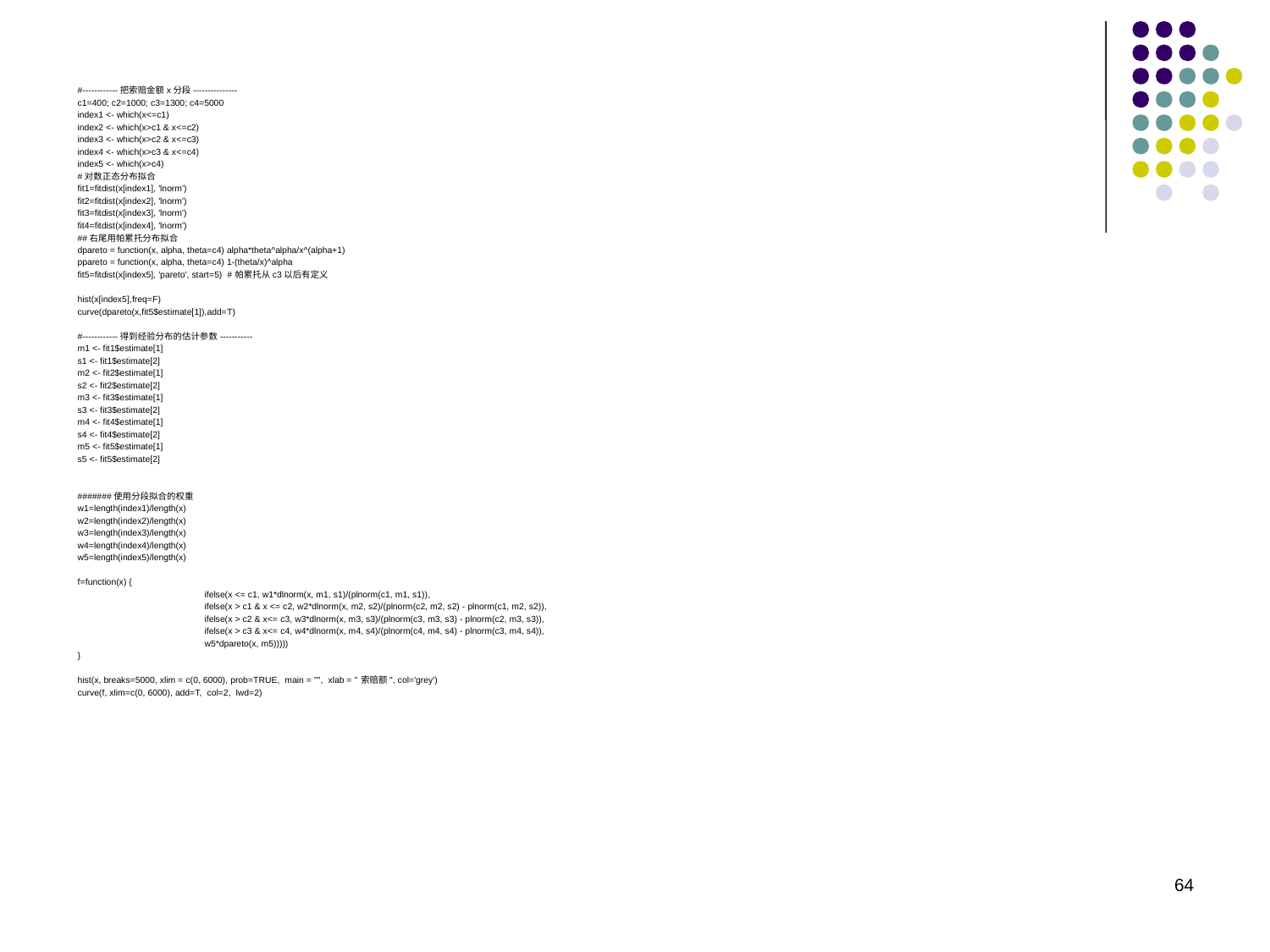

#------------把索赔金额x分段---------------
c1=400; c2=1000; c3=1300; c4=5000
index1 <- which(x<=c1)
index2 <- which(x>c1 & x<=c2)
index3 <- which(x>c2 & x<=c3)
index4 <- which(x>c3 & x<=c4)
index5 <- which(x>c4)
#对数正态分布拟合
fit1=fitdist(x[index1], 'lnorm')
fit2=fitdist(x[index2], 'lnorm')
fit3=fitdist(x[index3], 'lnorm')
fit4=fitdist(x[index4], 'lnorm')
##右尾用帕累托分布拟合
dpareto = function(x, alpha, theta=c4) alpha*theta^alpha/x^(alpha+1)
ppareto = function(x, alpha, theta=c4) 1-(theta/x)^alpha
fit5=fitdist(x[index5], 'pareto', start=5)  #帕累托从c3以后有定义

hist(x[index5],freq=F)
curve(dpareto(x,fit5$estimate[1]),add=T)

#------------得到经验分布的估计参数-----------
m1 <- fit1$estimate[1]
s1 <- fit1$estimate[2]
m2 <- fit2$estimate[1]
s2 <- fit2$estimate[2]
m3 <- fit3$estimate[1]
s3 <- fit3$estimate[2]
m4 <- fit4$estimate[1]
s4 <- fit4$estimate[2]
m5 <- fit5$estimate[1]
s5 <- fit5$estimate[2]

#######使用分段拟合的权重
w1=length(index1)/length(x)
w2=length(index2)/length(x)
w3=length(index3)/length(x)
w4=length(index4)/length(x)
w5=length(index5)/length(x)

f=function(x) {
	ifelse(x <= c1, w1*dlnorm(x, m1, s1)/(plnorm(c1, m1, s1)),
	ifelse(x > c1 & x <= c2, w2*dlnorm(x, m2, s2)/(plnorm(c2, m2, s2) - plnorm(c1, m2, s2)),
	ifelse(x > c2 & x<= c3, w3*dlnorm(x, m3, s3)/(plnorm(c3, m3, s3) - plnorm(c2, m3, s3)),
	ifelse(x > c3 & x<= c4, w4*dlnorm(x, m4, s4)/(plnorm(c4, m4, s4) - plnorm(c3, m4, s4)),
	w5*dpareto(x, m5)))))
}

hist(x, breaks=5000, xlim = c(0, 6000), prob=TRUE,  main = "",  xlab = "索赔额", col='grey')
curve(f, xlim=c(0, 6000), add=T,  col=2,  lwd=2)

64